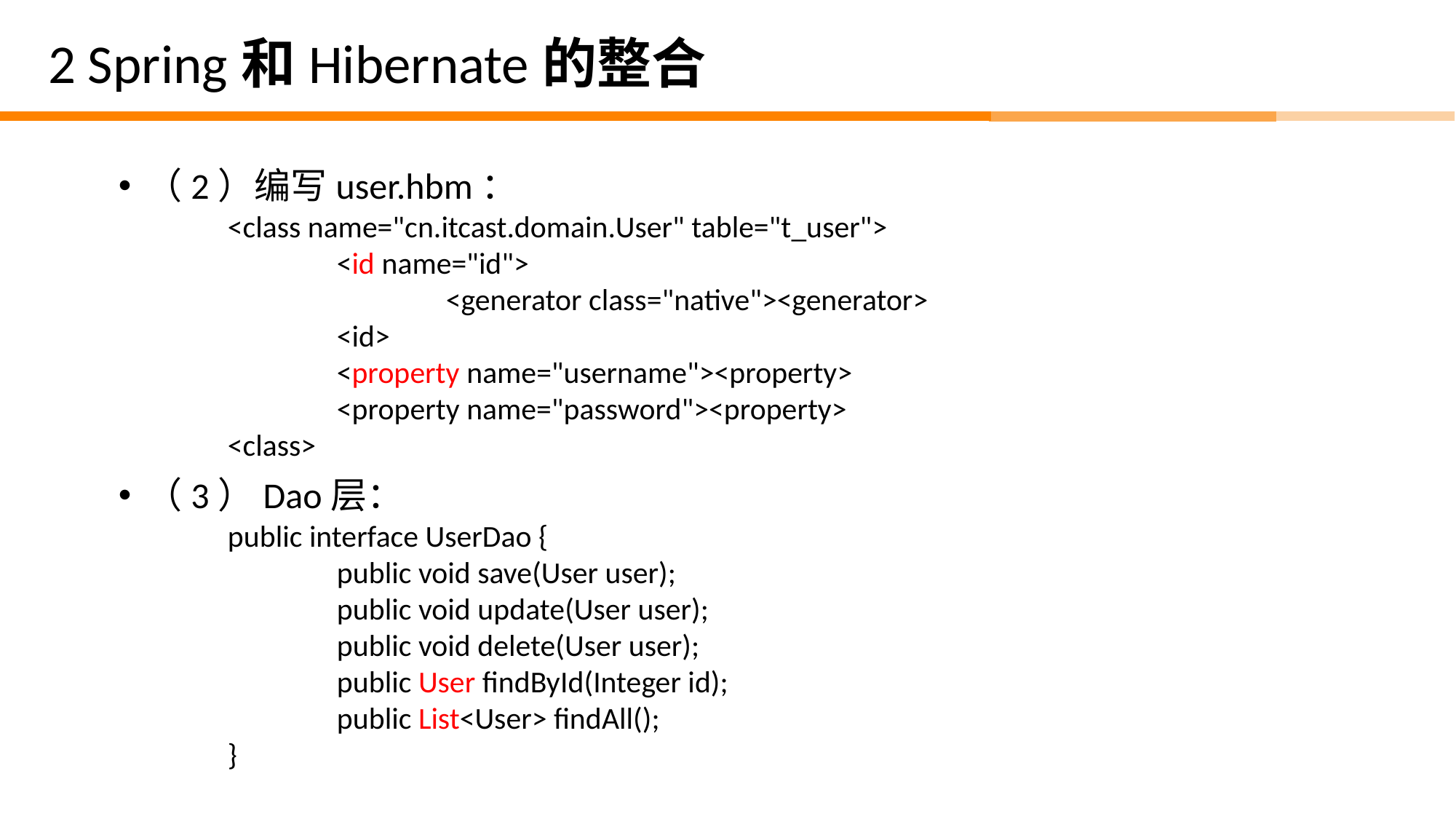

# 2 Spring和Hibernate的整合
（2）编写user.hbm：
	<class name="cn.itcast.domain.User" table="t_user">
		<id name="id">
			<generator class="native"><generator>
		<id>
		<property name="username"><property>
		<property name="password"><property>
	<class>
（3）Dao层：
	public interface UserDao {
		public void save(User user);
		public void update(User user);
		public void delete(User user);
		public User findById(Integer id);
		public List<User> findAll();
	}